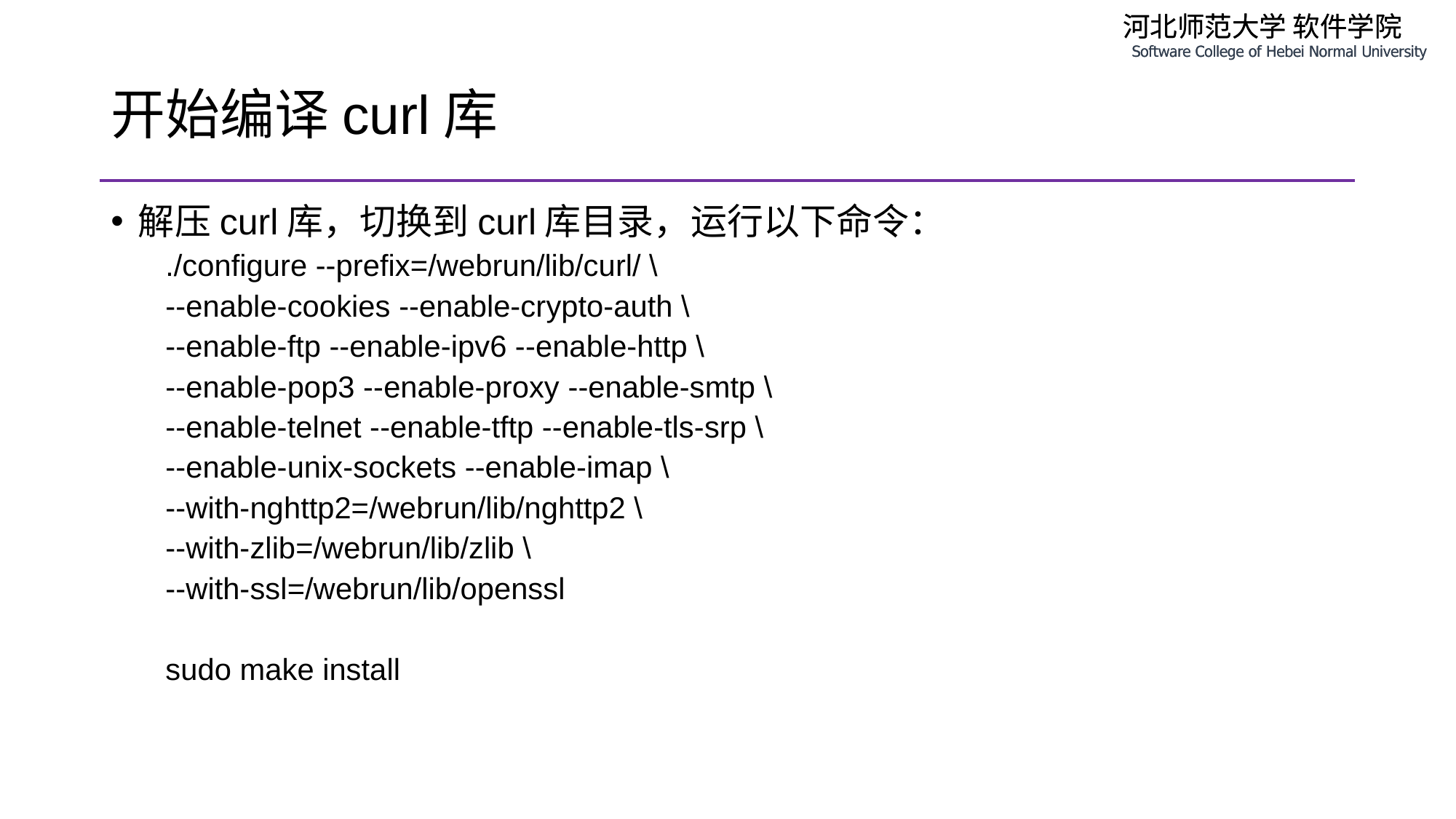

# 开始编译curl库
解压curl库，切换到curl库目录，运行以下命令：
./configure --prefix=/webrun/lib/curl/ \
--enable-cookies --enable-crypto-auth \
--enable-ftp --enable-ipv6 --enable-http \
--enable-pop3 --enable-proxy --enable-smtp \
--enable-telnet --enable-tftp --enable-tls-srp \
--enable-unix-sockets --enable-imap \
--with-nghttp2=/webrun/lib/nghttp2 \
--with-zlib=/webrun/lib/zlib \
--with-ssl=/webrun/lib/openssl

sudo make install